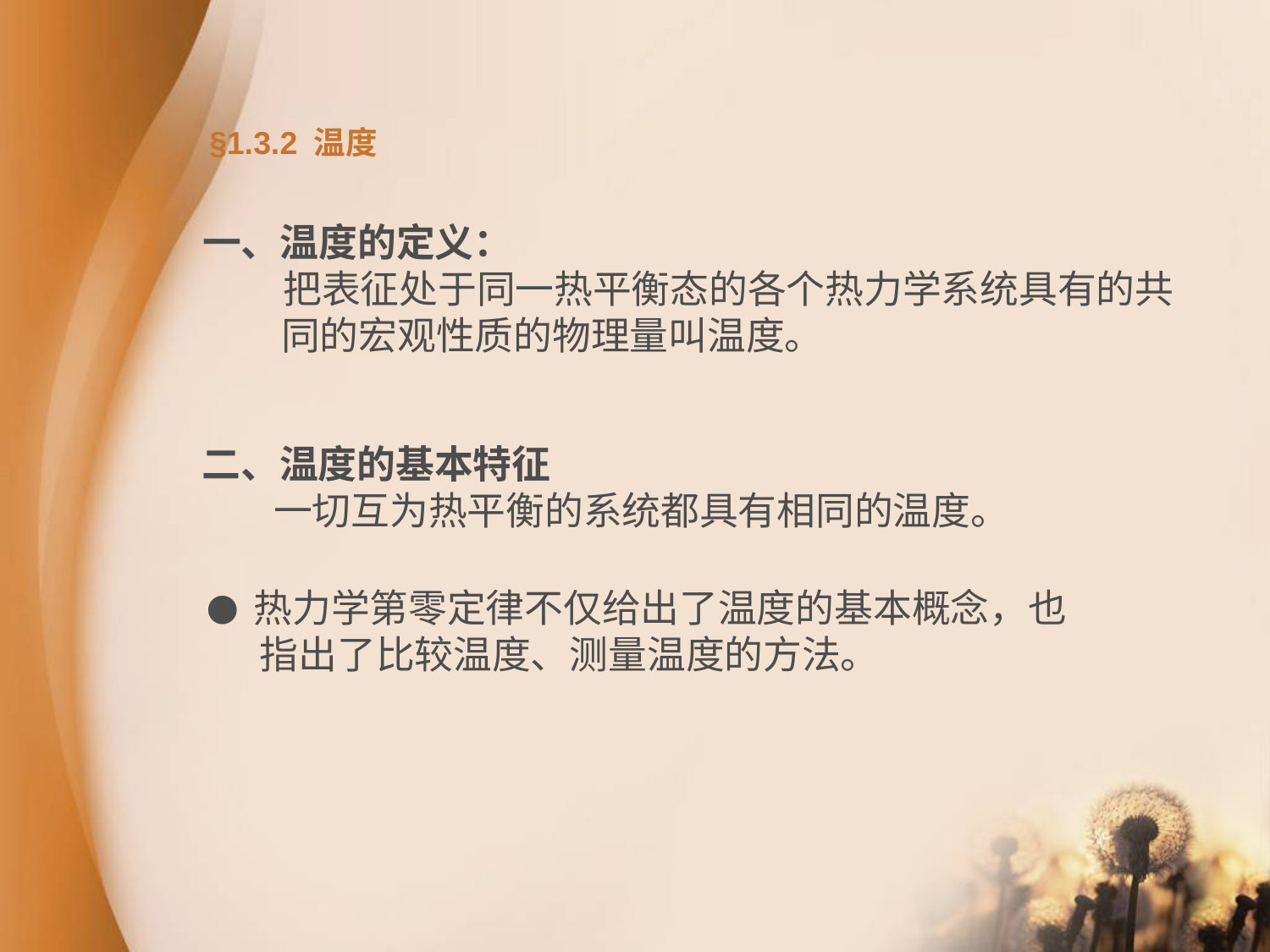

§1.3.2 温度
一、温度的定义：
        把表征处于同一热平衡态的各个热力学系统具有的共
        同的宏观性质的物理量叫温度。

二、温度的基本特征
       一切互为热平衡的系统都具有相同的温度。
● 热力学第零定律不仅给出了温度的基本概念，也
     指出了比较温度、测量温度的方法。